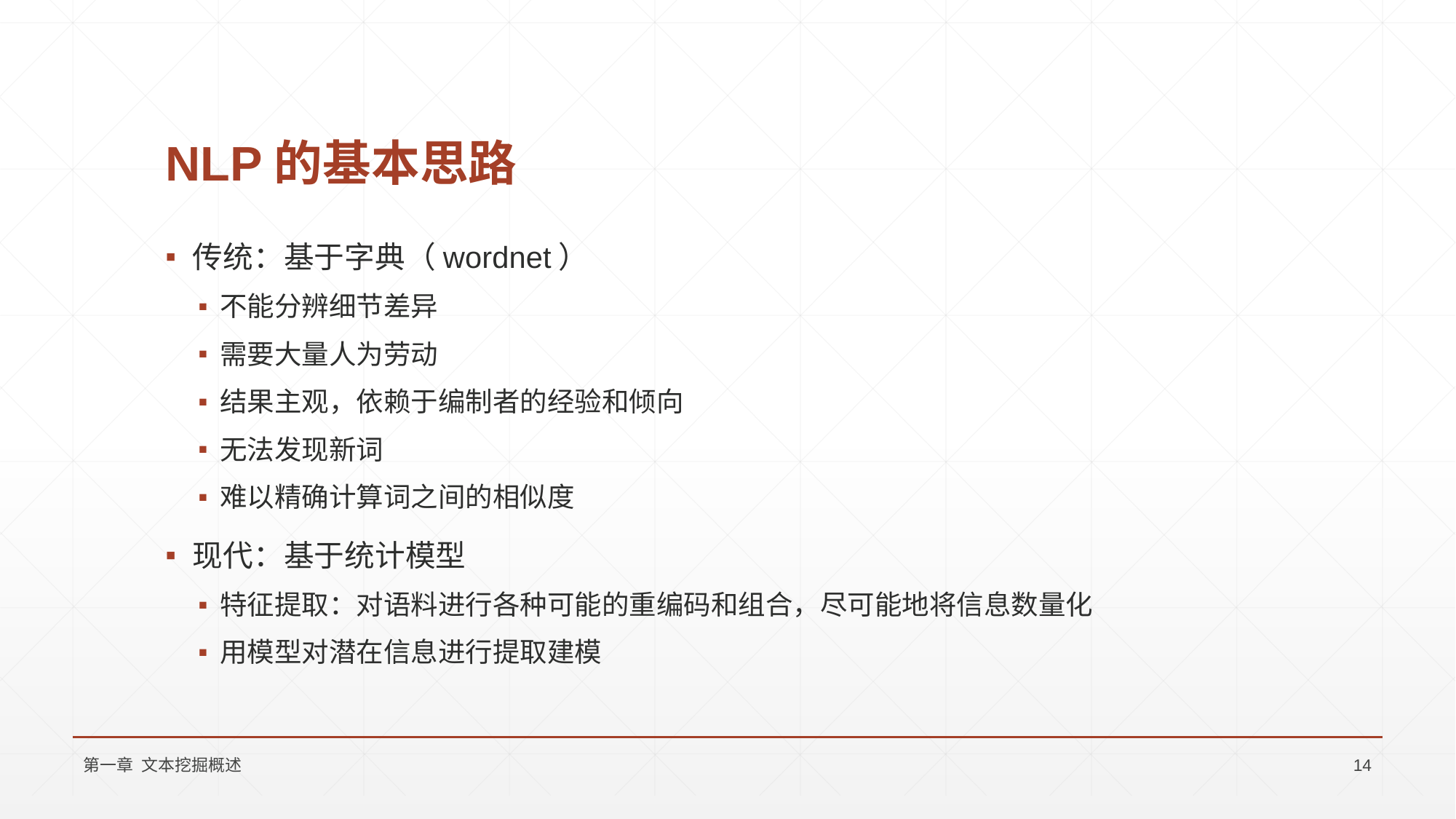

# NLP的基本思路
传统：基于字典（wordnet）
不能分辨细节差异
需要大量人为劳动
结果主观，依赖于编制者的经验和倾向
无法发现新词
难以精确计算词之间的相似度
现代：基于统计模型
特征提取：对语料进行各种可能的重编码和组合，尽可能地将信息数量化
用模型对潜在信息进行提取建模
第一章  文本挖掘概述
14